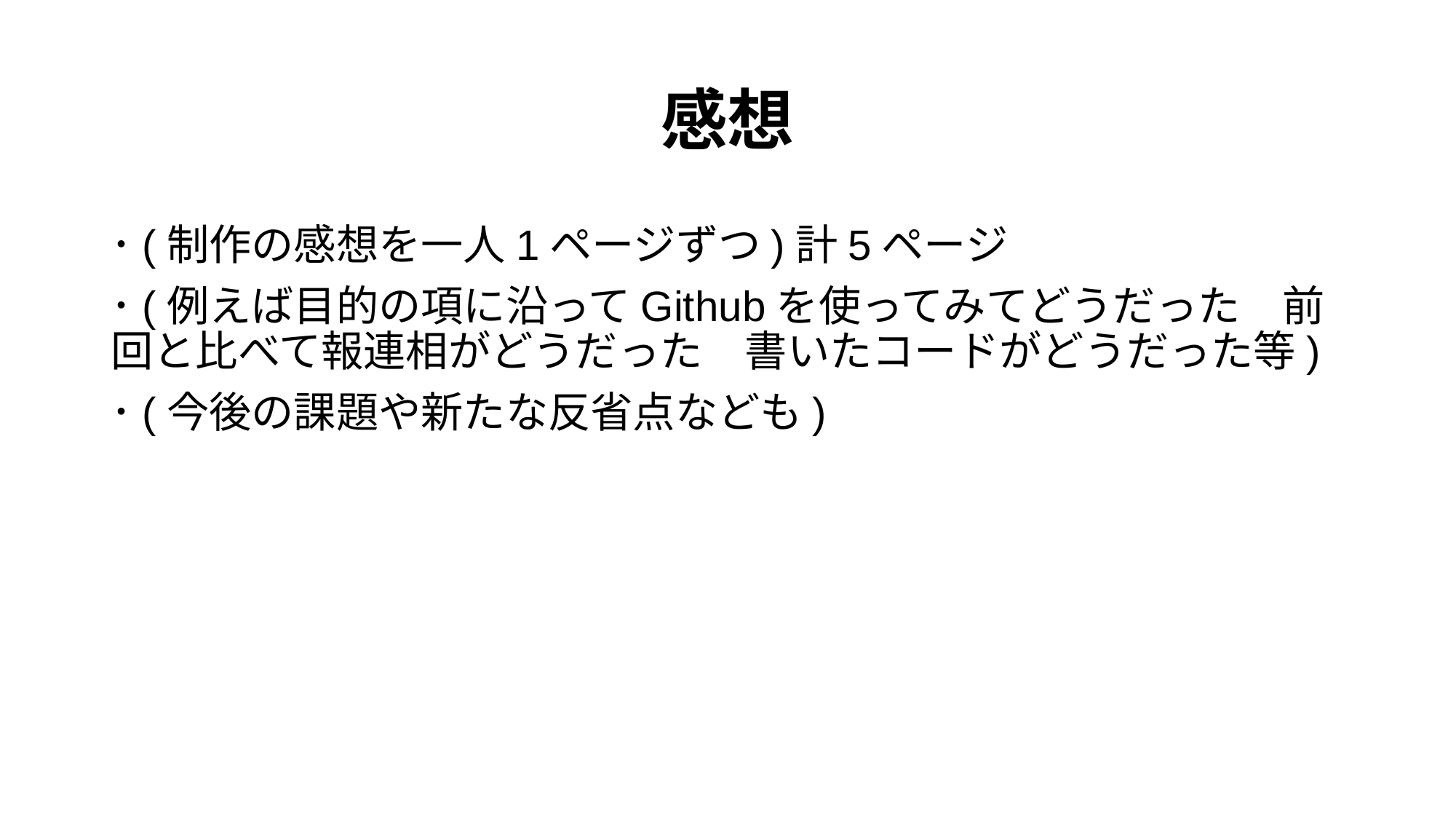

# 感想
･(制作の感想を一人1ページずつ)計5ページ
･(例えば目的の項に沿ってGithubを使ってみてどうだった　前回と比べて報連相がどうだった　書いたコードがどうだった等)
･(今後の課題や新たな反省点なども)